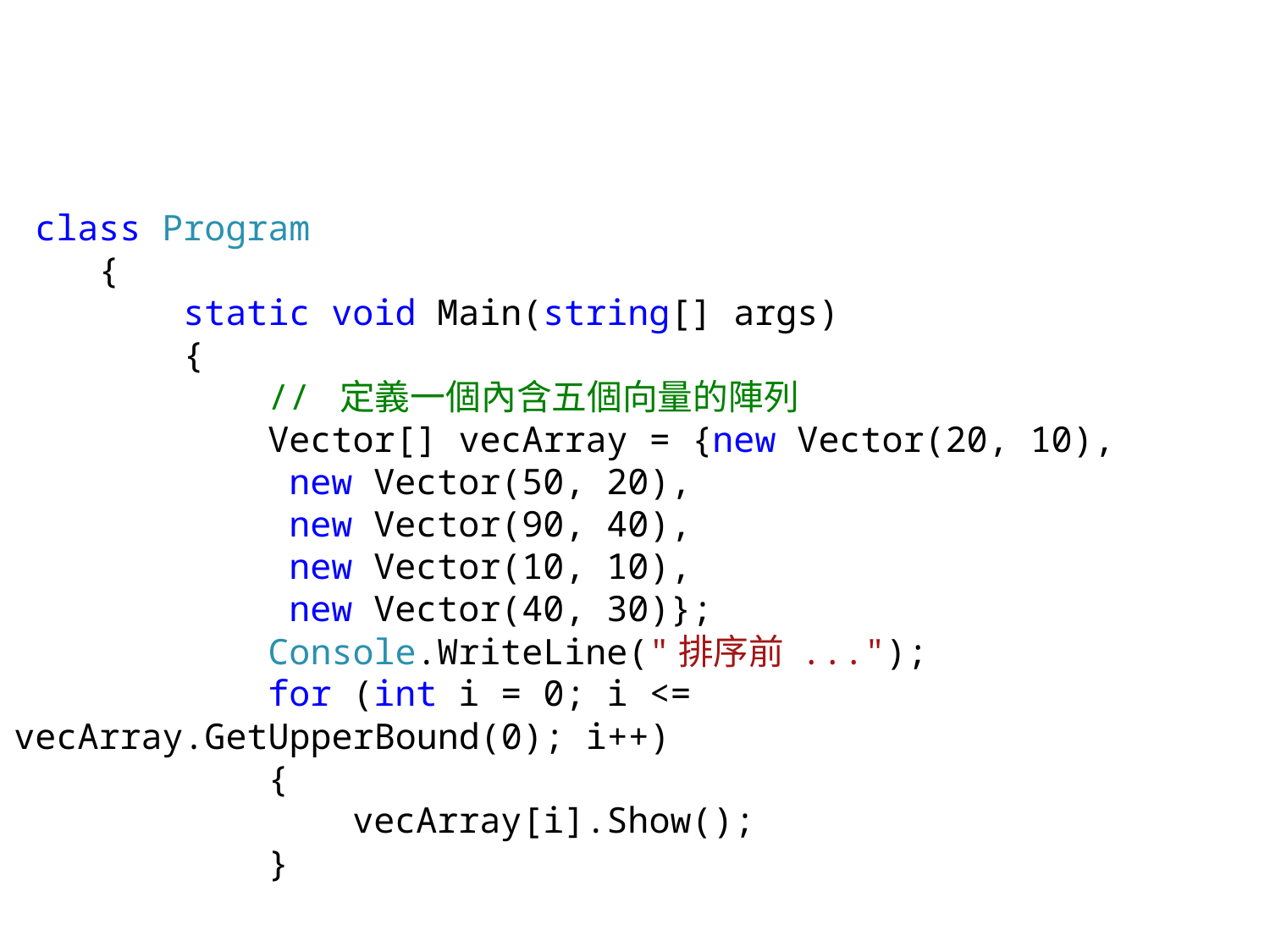

#
程式碼：主程式
 class Program
    {
        static void Main(string[] args)
        {
            // 定義一個內含五個向量的陣列
            Vector[] vecArray = {new Vector(20, 10),
             new Vector(50, 20),
             new Vector(90, 40),
             new Vector(10, 10),
             new Vector(40, 30)};
            Console.WriteLine("排序前 ...");
            for (int i = 0; i <= vecArray.GetUpperBound(0); i++)
            {
                vecArray[i].Show();
            }